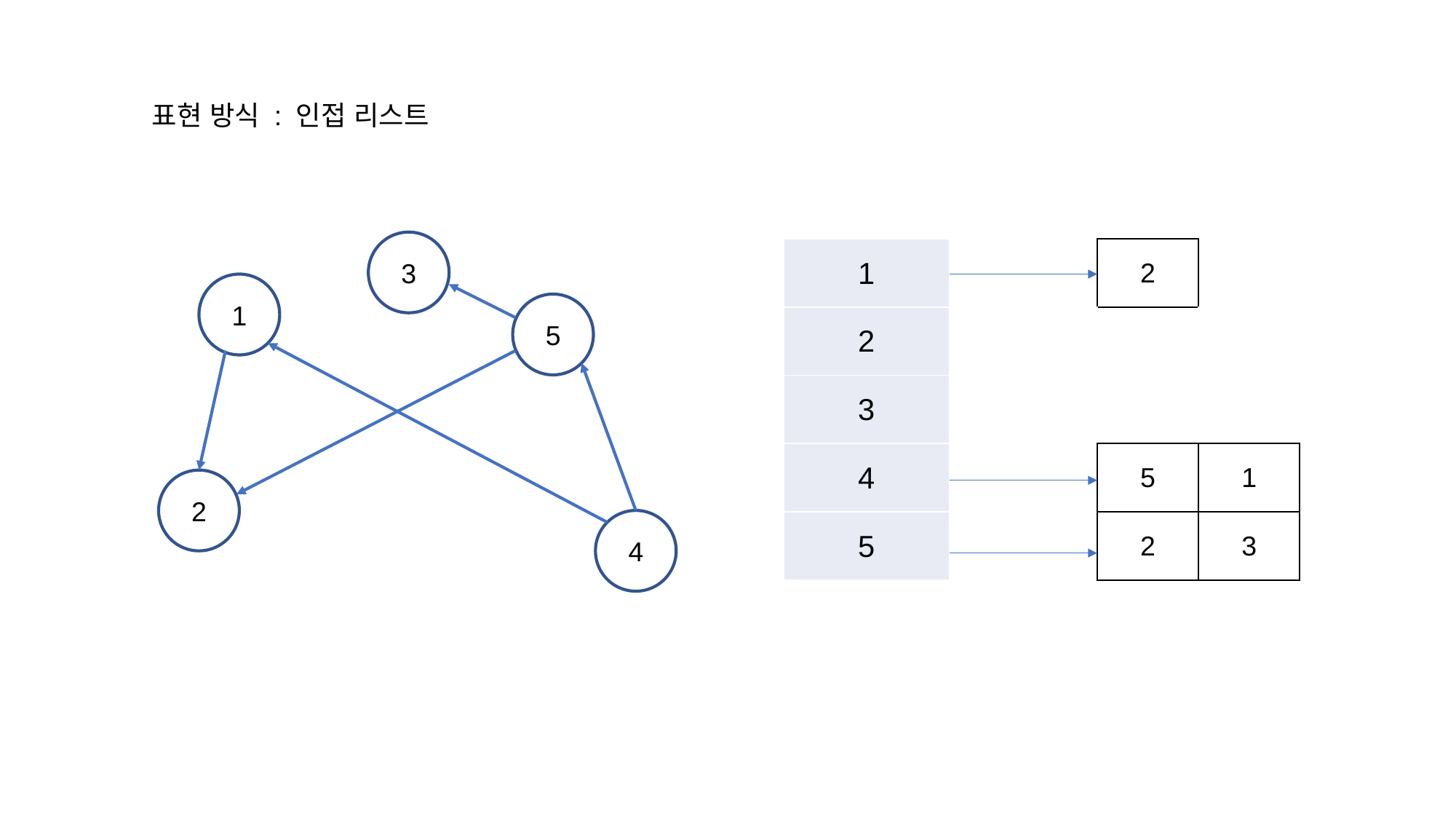

표현 방식 : 인접 리스트
3
1
5
2
4
| 1 |
| --- |
| 2 |
| 3 |
| 4 |
| 5 |
| 2 |  |
| --- | --- |
|  |  |
|  |  |
| 5 | 1 |
| 2 | 3 |